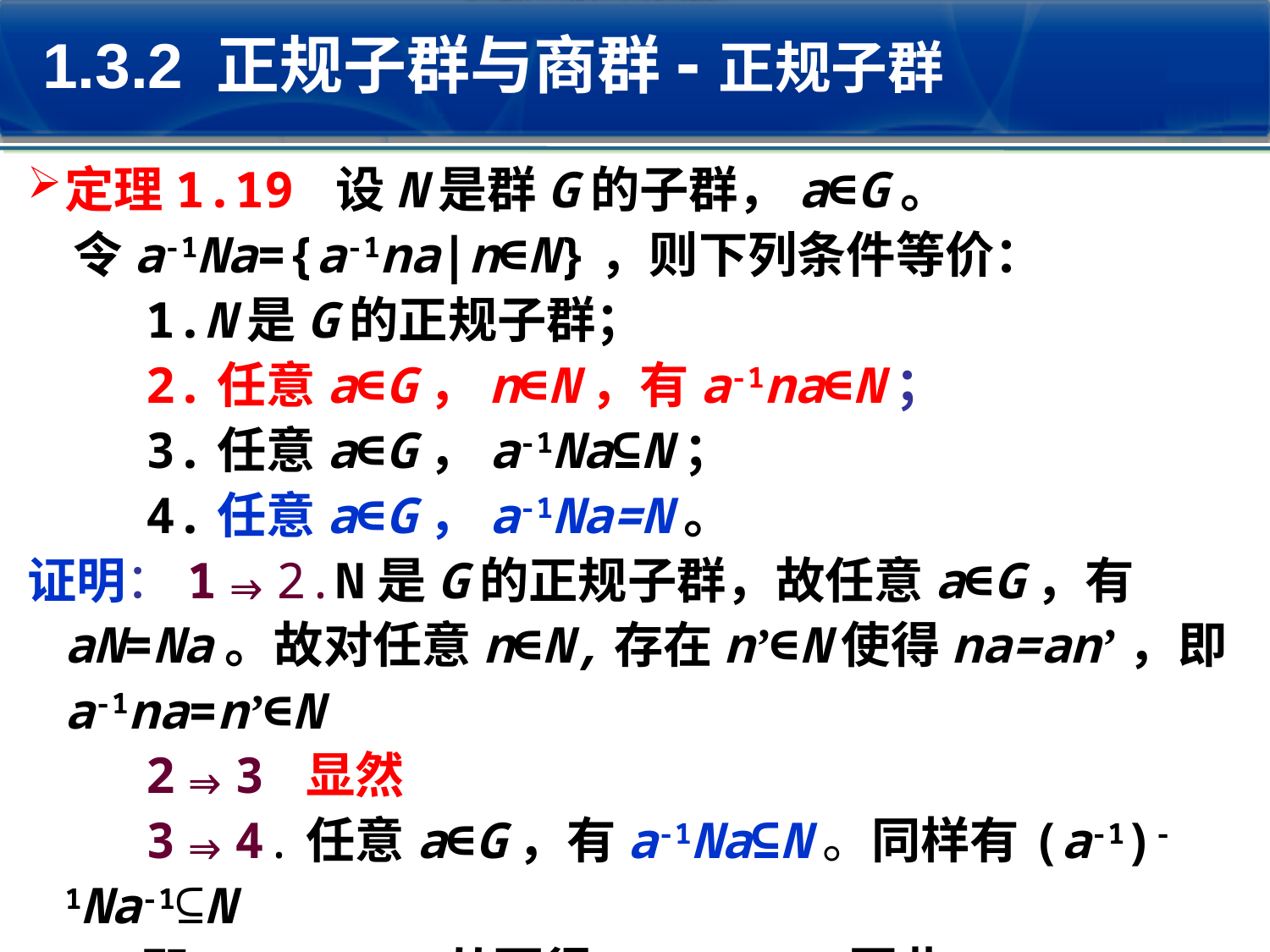

1.3.2 正规子群与商群-正规子群
定理1.19 设N是群G的子群，a∈G。
   令a-1Na={a-1na|n∈N}，则下列条件等价：
    1.N是G的正规子群；
    2.任意a∈G，n∈N，有a-1na∈N；
    3.任意a∈G，a-1Na⊆N；
    4.任意a∈G，a-1Na=N。
证明：1⇒2.N是G的正规子群，故任意a∈G，有aN=Na。故对任意n∈N,存在n’∈N使得na=an’，即a-1na=n’∈N
    2⇒3 显然
    3⇒4.任意a∈G，有a-1Na⊆N。同样有(a-1)-1Na-1⊆N
         即aNa-1⊆N，从而得N⊆a-1Na。因此a-1Na=N
    4⇒1.Na=aa-1Na=aN